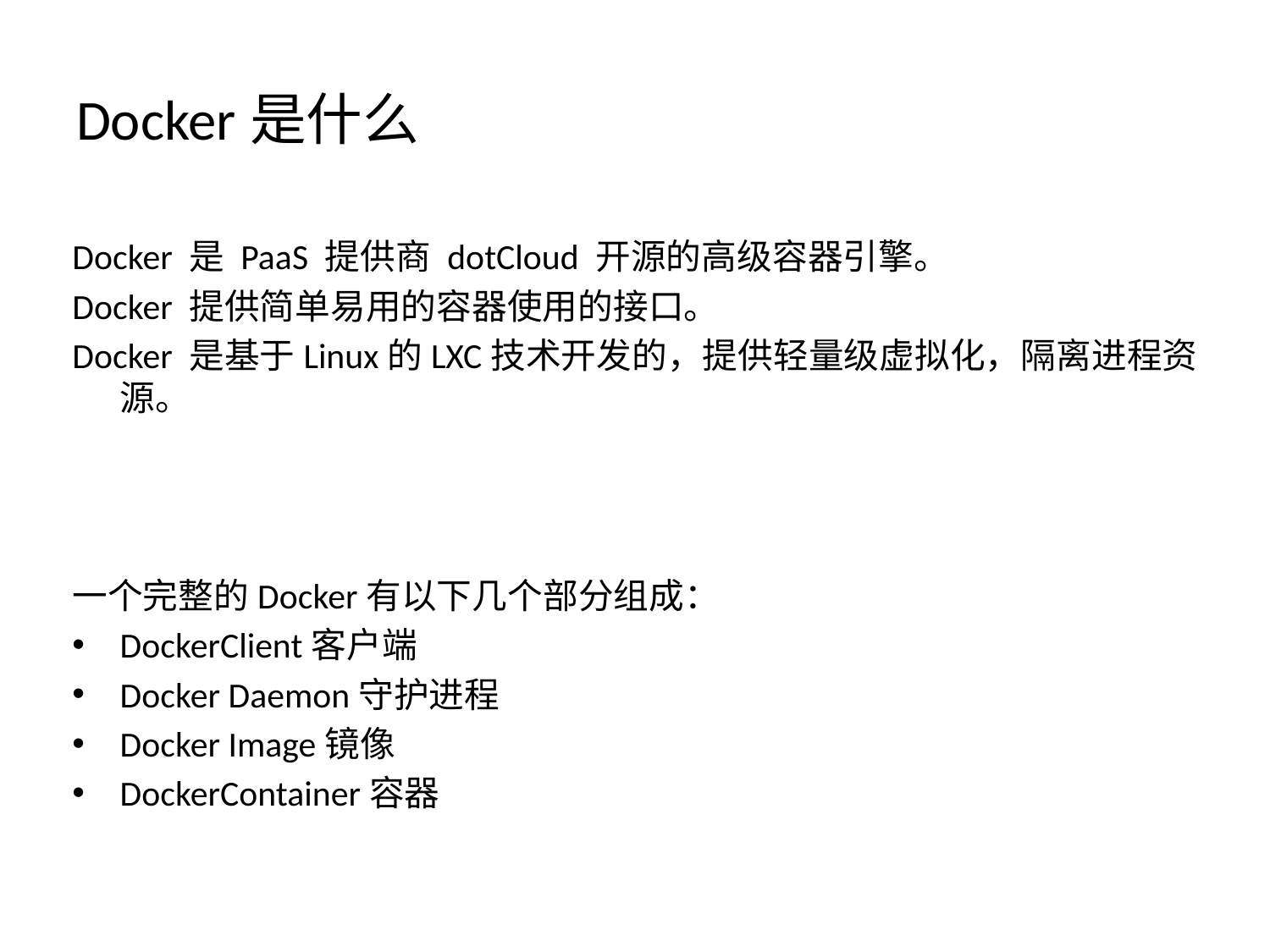

# Docker是什么
Docker 是 PaaS 提供商 dotCloud 开源的高级容器引擎。
Docker 提供简单易用的容器使用的接口。
Docker 是基于Linux的LXC技术开发的，提供轻量级虚拟化，隔离进程资源。

一个完整的Docker有以下几个部分组成：
DockerClient客户端
Docker Daemon守护进程
Docker Image镜像
DockerContainer容器